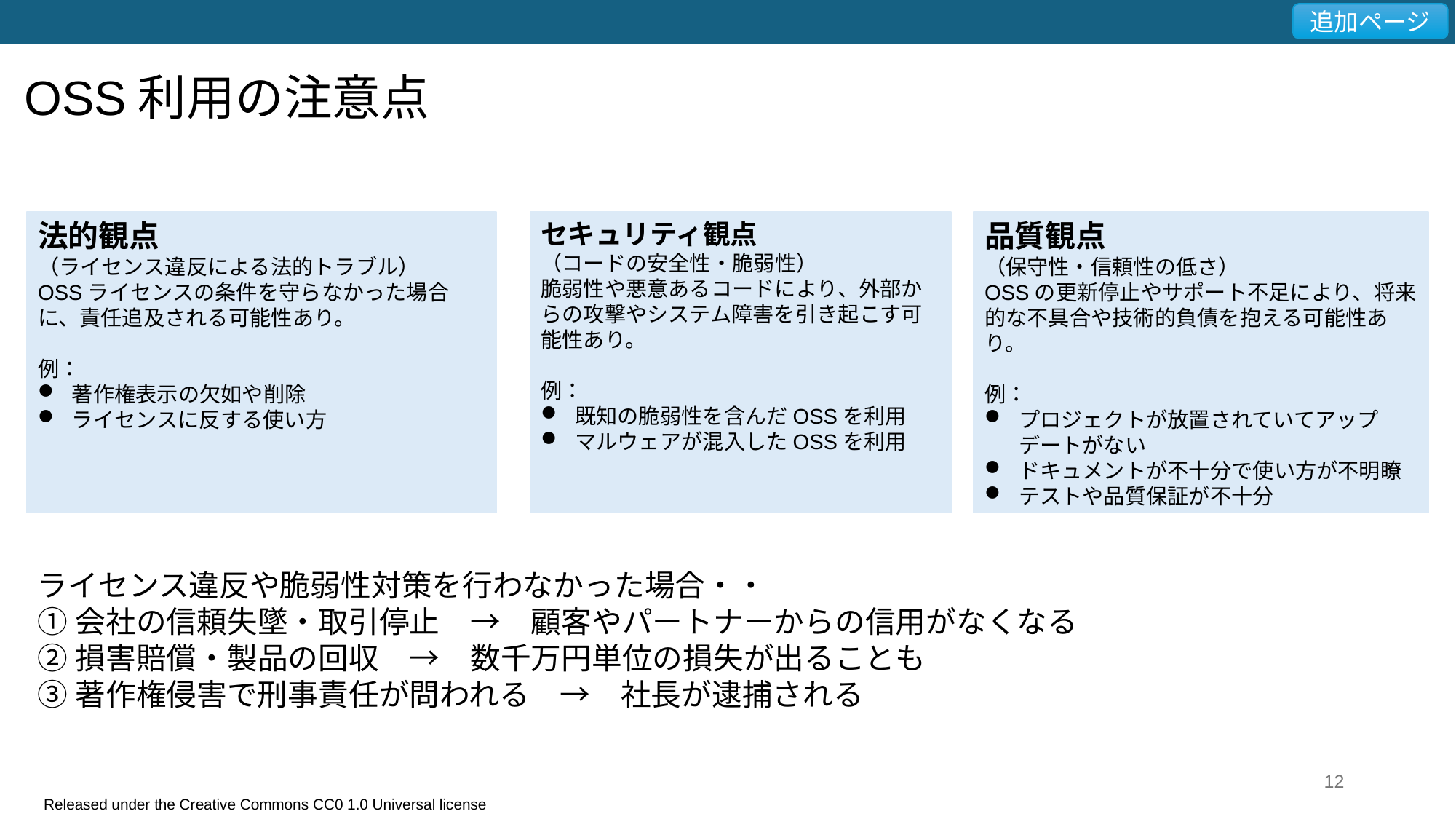

OSS利用の注意点
法的観点
（ライセンス違反による法的トラブル）
OSSライセンスの条件を守らなかった場合に、責任追及される可能性あり。

例：
著作権表示の欠如や削除
ライセンスに反する使い方
セキュリティ観点
（コードの安全性・脆弱性）
脆弱性や悪意あるコードにより、外部からの攻撃やシステム障害を引き起こす可能性あり。

例：
既知の脆弱性を含んだOSSを利用
マルウェアが混入したOSSを利用
品質観点
（保守性・信頼性の低さ）
OSSの更新停止やサポート不足により、将来的な不具合や技術的負債を抱える可能性あり。

例：
プロジェクトが放置されていてアップデートがない
ドキュメントが不十分で使い方が不明瞭
テストや品質保証が不十分
ライセンス違反や脆弱性対策を行わなかった場合・・
①会社の信頼失墜・取引停止　→　顧客やパートナーからの信用がなくなる
②損害賠償・製品の回収　→　数千万円単位の損失が出ることも
③著作権侵害で刑事責任が問われる　→　社長が逮捕される
12